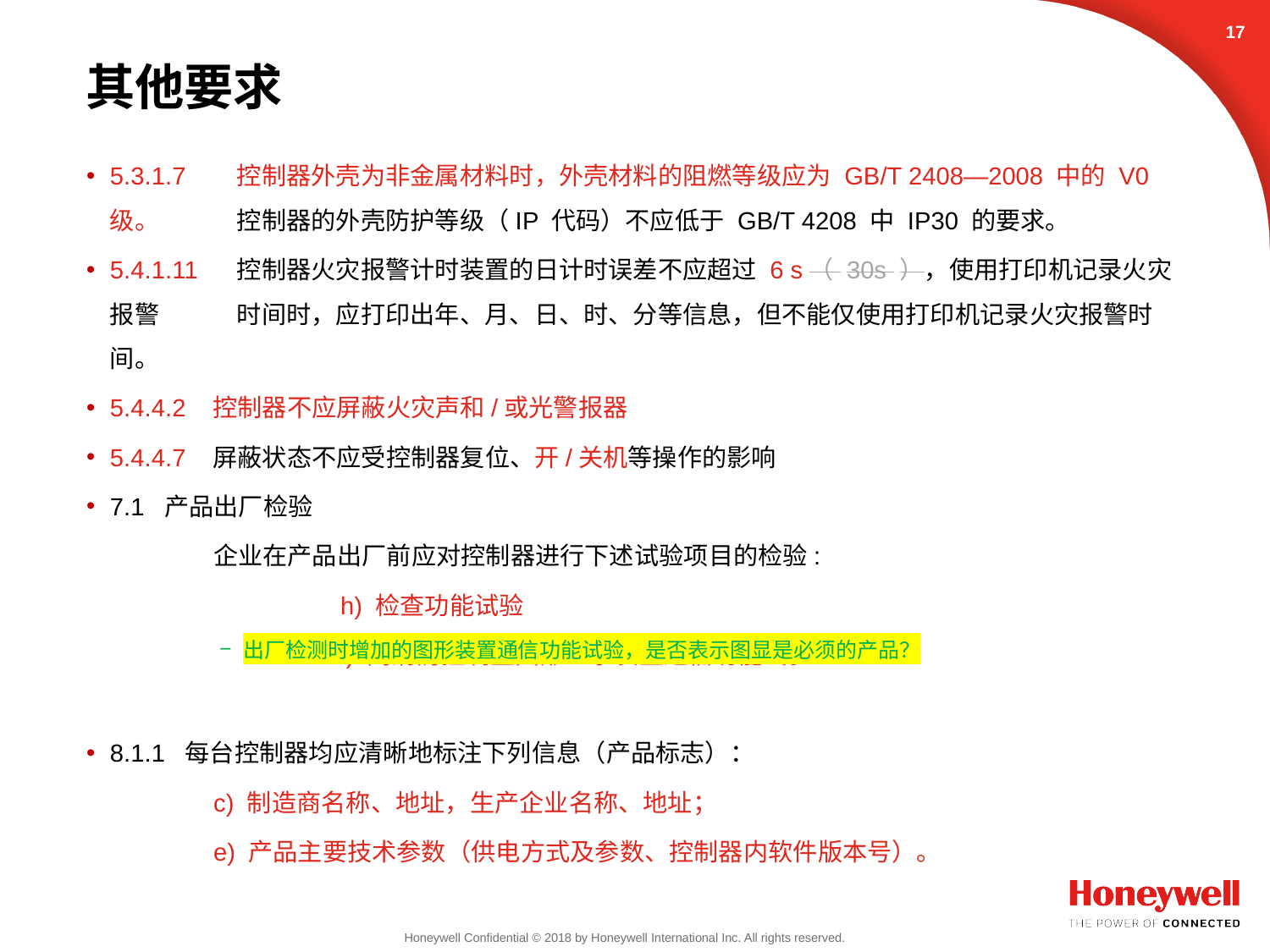

17
# 其他要求
5.3.1.7 	控制器外壳为非金属材料时，外壳材料的阻燃等级应为 GB/T 2408—2008 中的 V0 级。	控制器的外壳防护等级（IP 代码）不应低于 GB/T 4208 中 IP30 的要求。
5.4.1.11	控制器火灾报警计时装置的日计时误差不应超过 6 s（ 30s ），使用打印机记录火灾报警	时间时，应打印出年、月、日、时、分等信息，但不能仅使用打印机记录火灾报警时间。
5.4.4.2   控制器不应屏蔽火灾声和/或光警报器
5.4.4.7   屏蔽状态不应受控制器复位、开/关机等操作的影响
7.1  产品出厂检验
	企业在产品出厂前应对控制器进行下述试验项目的检验:
 		h) 检查功能试验
 		i) 同消防控制室图形显示装置通信功能试验

8.1.1  每台控制器均应清晰地标注下列信息（产品标志）：
	c) 制造商名称、地址，生产企业名称、地址；
	e) 产品主要技术参数（供电方式及参数、控制器内软件版本号）。

出厂检测时增加的图形装置通信功能试验，是否表示图显是必须的产品？